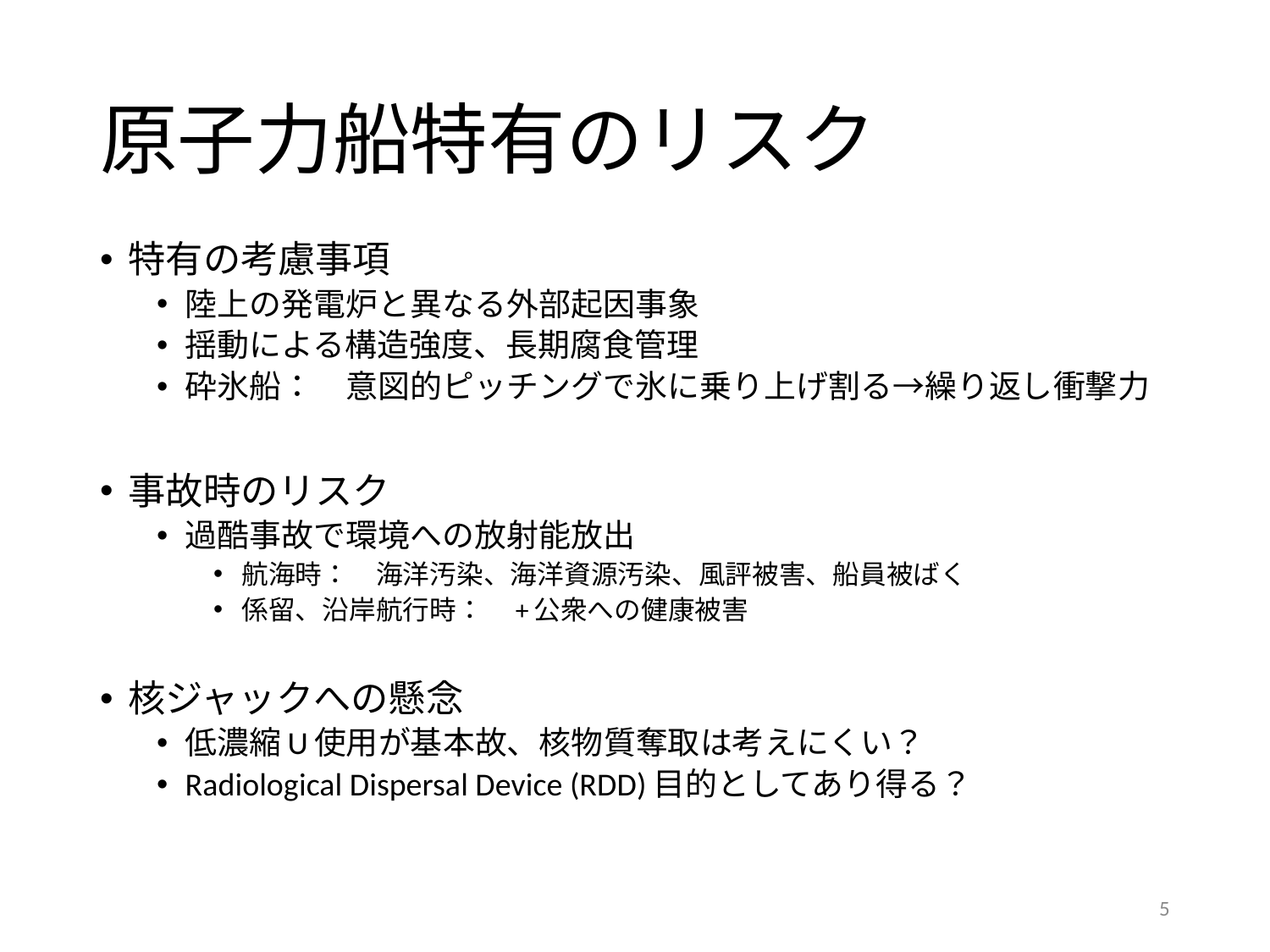

# 原子力船特有のリスク
特有の考慮事項
陸上の発電炉と異なる外部起因事象
揺動による構造強度、長期腐食管理
砕氷船：　意図的ピッチングで氷に乗り上げ割る→繰り返し衝撃力

事故時のリスク
過酷事故で環境への放射能放出
航海時：　海洋汚染、海洋資源汚染、風評被害、船員被ばく
係留、沿岸航行時：　+公衆への健康被害

核ジャックへの懸念
低濃縮U使用が基本故、核物質奪取は考えにくい？
Radiological Dispersal Device (RDD)目的としてあり得る？
5